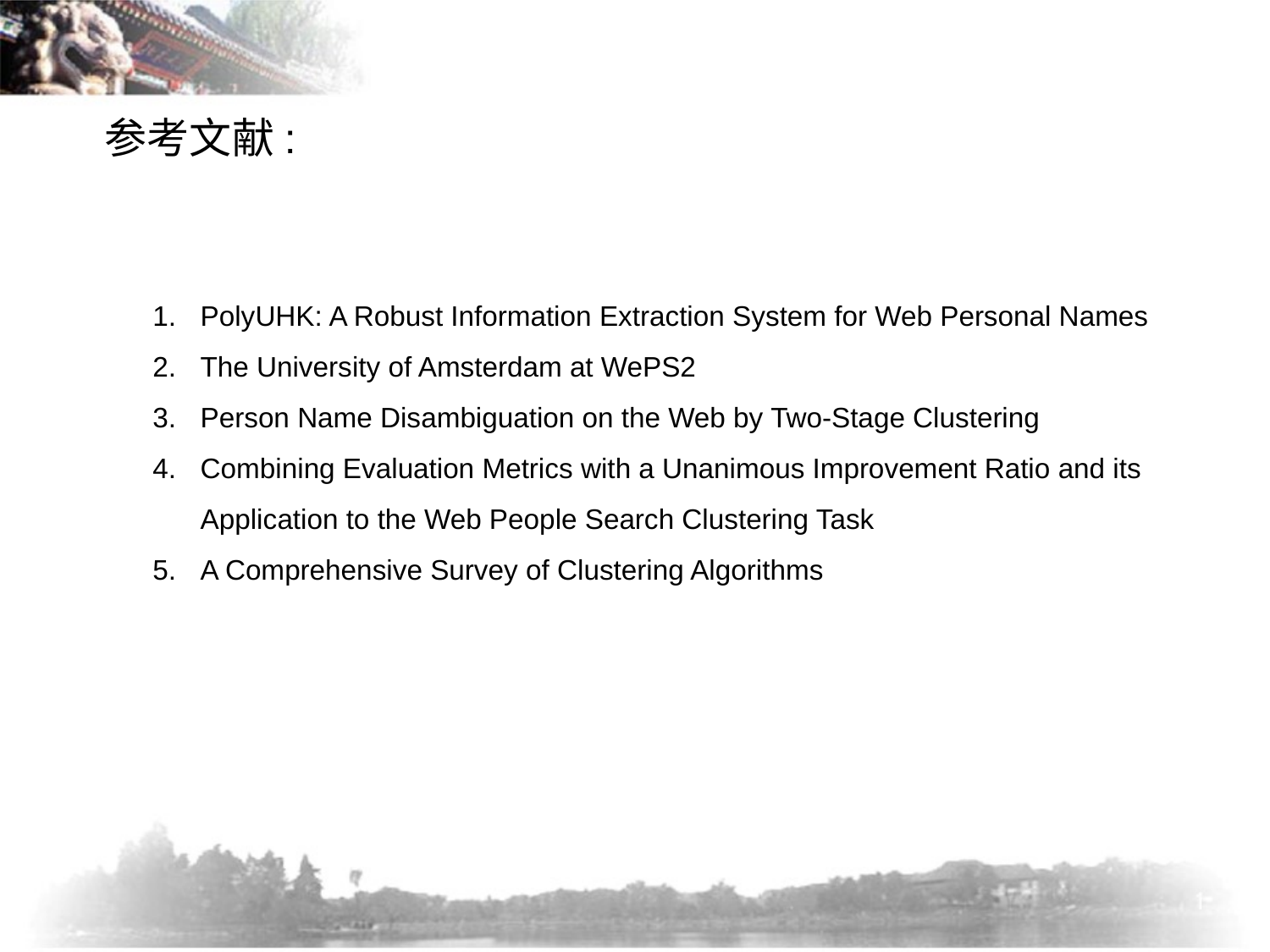

参考文献:
PolyUHK: A Robust Information Extraction System for Web Personal Names
The University of Amsterdam at WePS2
Person Name Disambiguation on the Web by Two-Stage Clustering
Combining Evaluation Metrics with a Unanimous Improvement Ratio and its Application to the Web People Search Clustering Task
A Comprehensive Survey of Clustering Algorithms